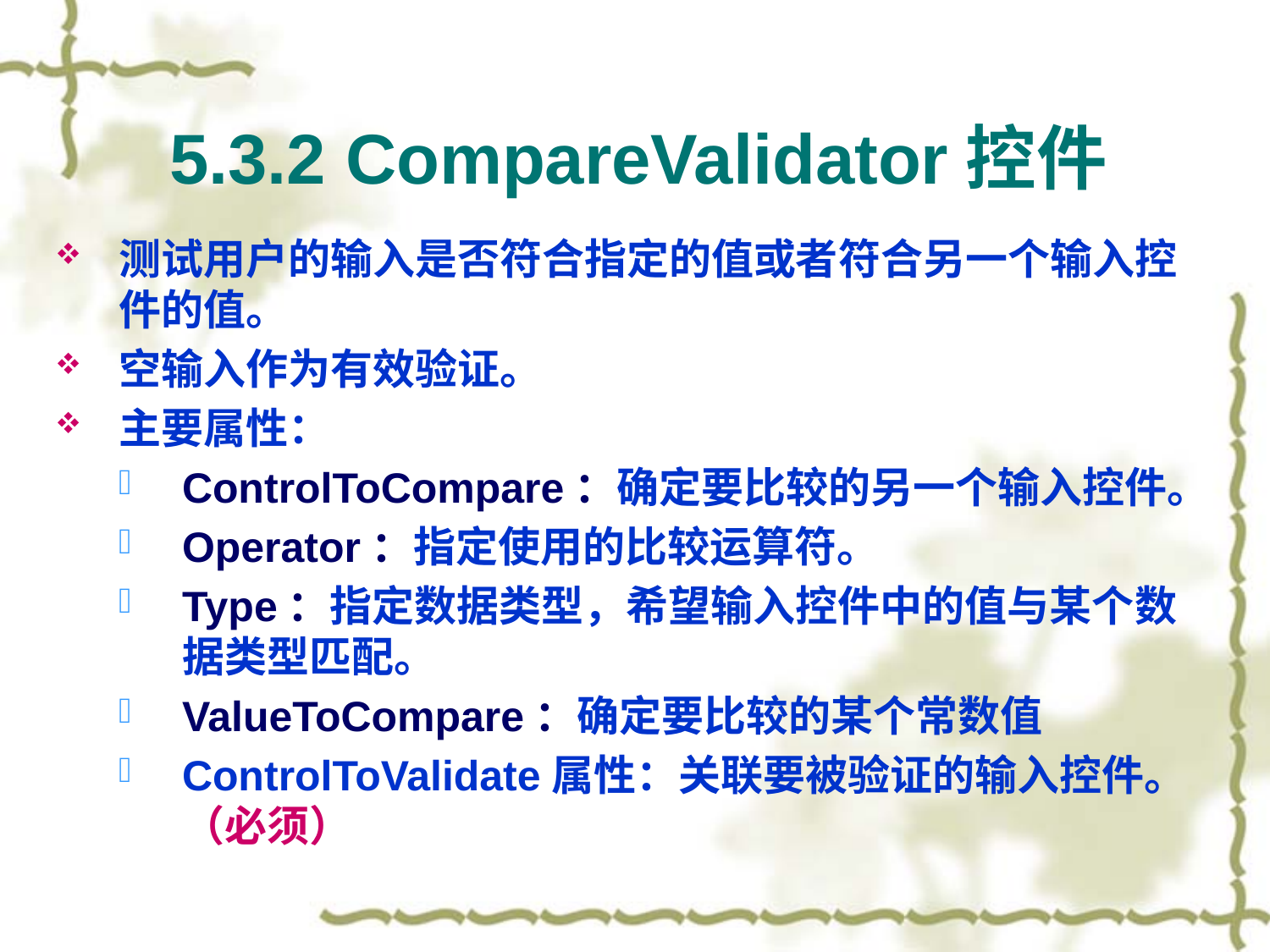

# 5.3.2 CompareValidator控件
测试用户的输入是否符合指定的值或者符合另一个输入控件的值。
空输入作为有效验证。
主要属性：
ControlToCompare：确定要比较的另一个输入控件。
Operator：指定使用的比较运算符。
Type：指定数据类型，希望输入控件中的值与某个数据类型匹配。
ValueToCompare：确定要比较的某个常数值
ControlToValidate属性：关联要被验证的输入控件。（必须）